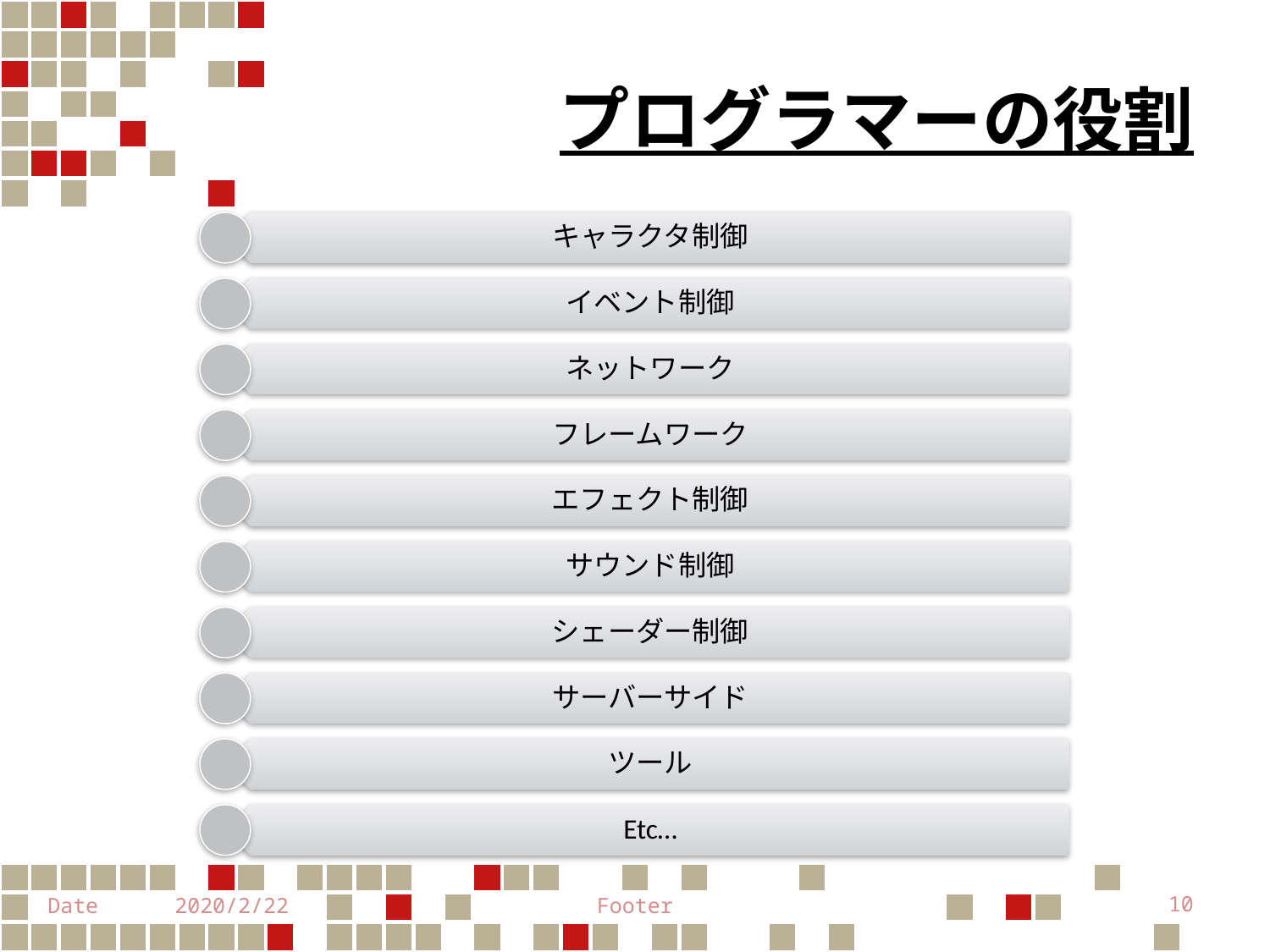

# プログラマーの役割
キャラクタ制御
イベント制御
ネットワーク
フレームワーク
エフェクト制御
サウンド制御
シェーダー制御
サーバーサイド
ツール
Etc…
Date	2020/2/22
Footer
10